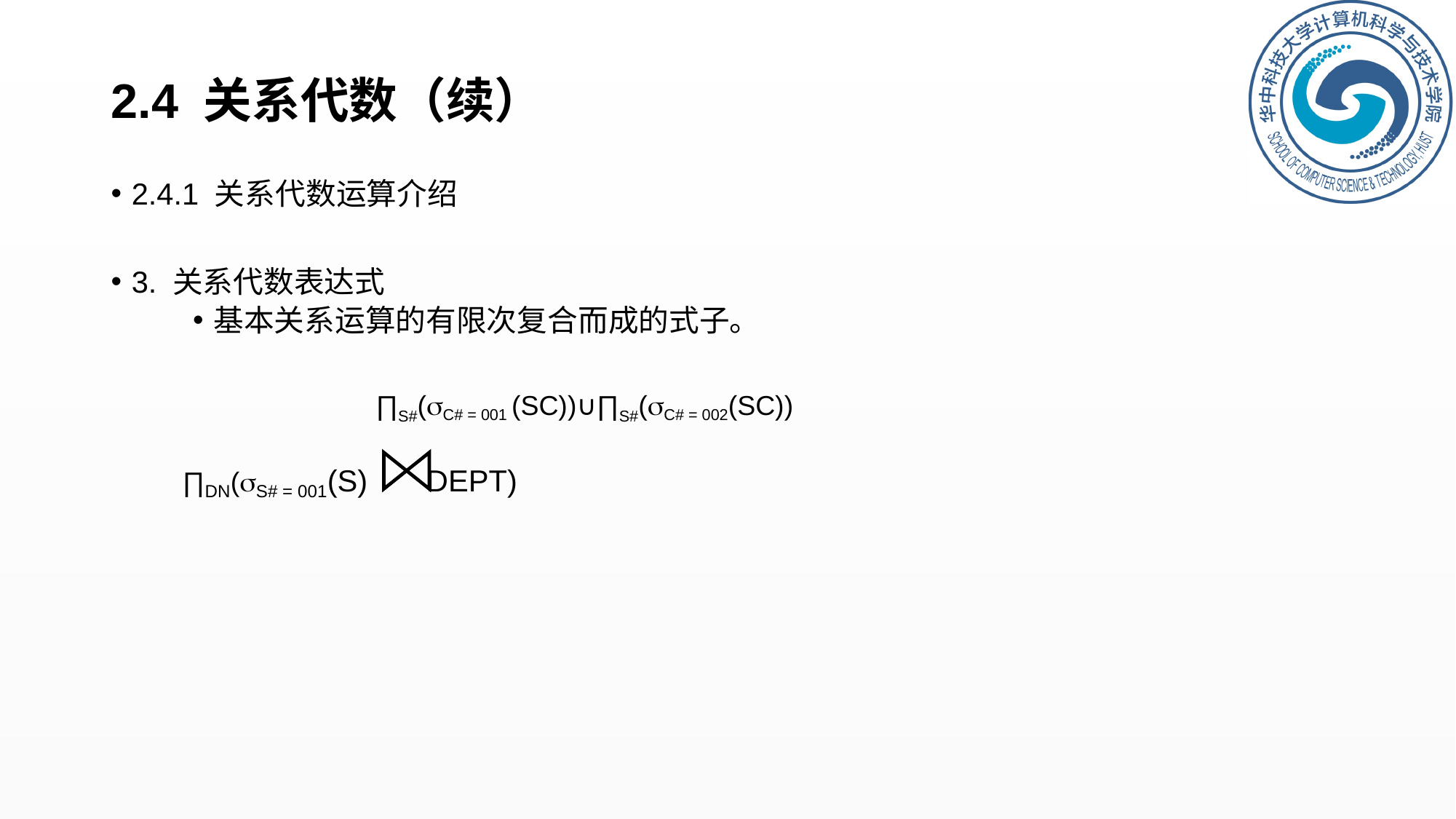

# 2.4 关系代数（续）
2.4.1 关系代数运算介绍

3. 关系代数表达式
基本关系运算的有限次复合而成的式子。

∏S#(σC# = 001 (SC))∪∏S#(σC# = 002(SC))

    ∏DN(σS# = 001(S)       DEPT)